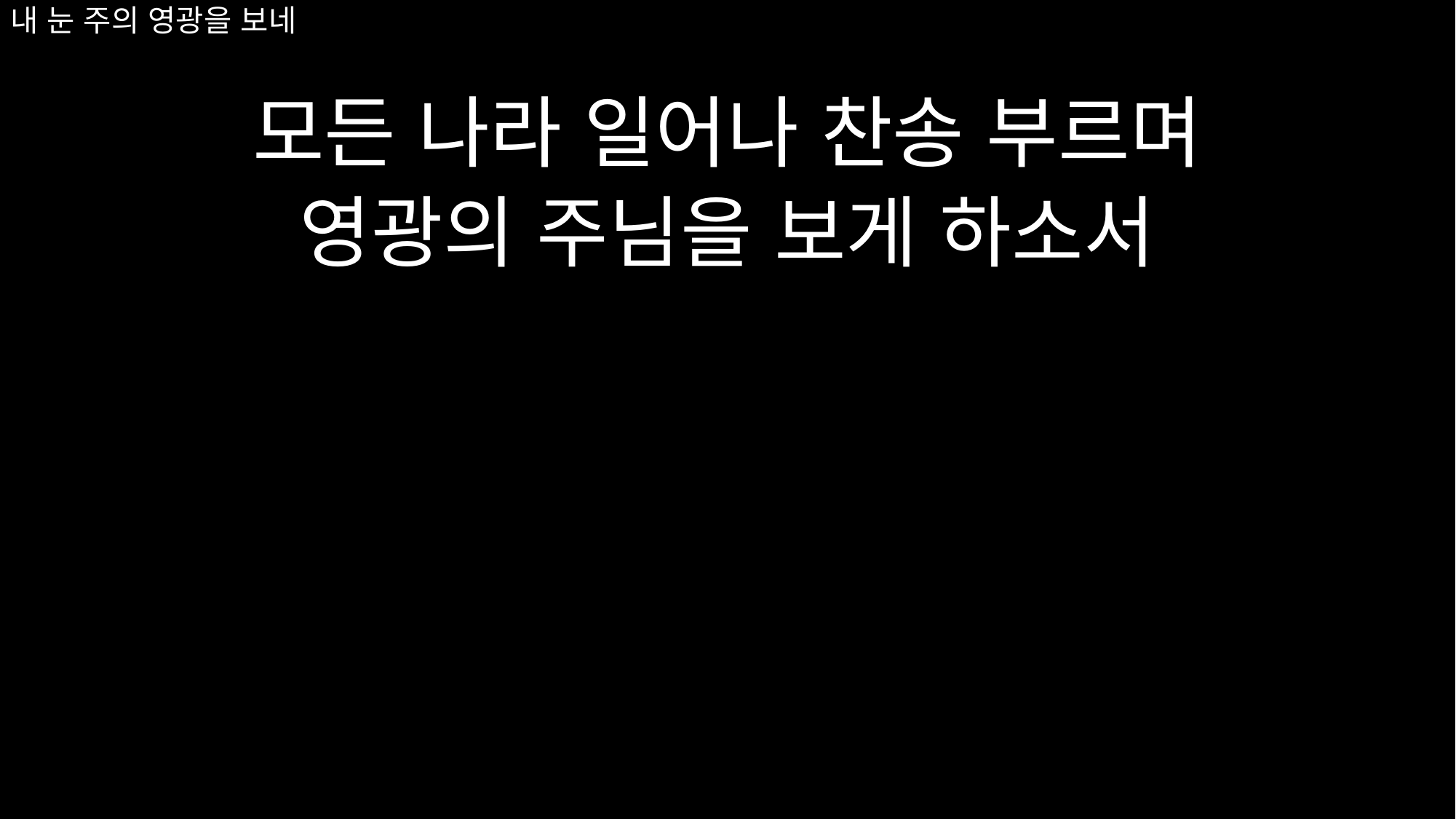

# 내 눈 주의 영광을 보네
모든 나라 일어나 찬송 부르며
영광의 주님을 보게 하소서